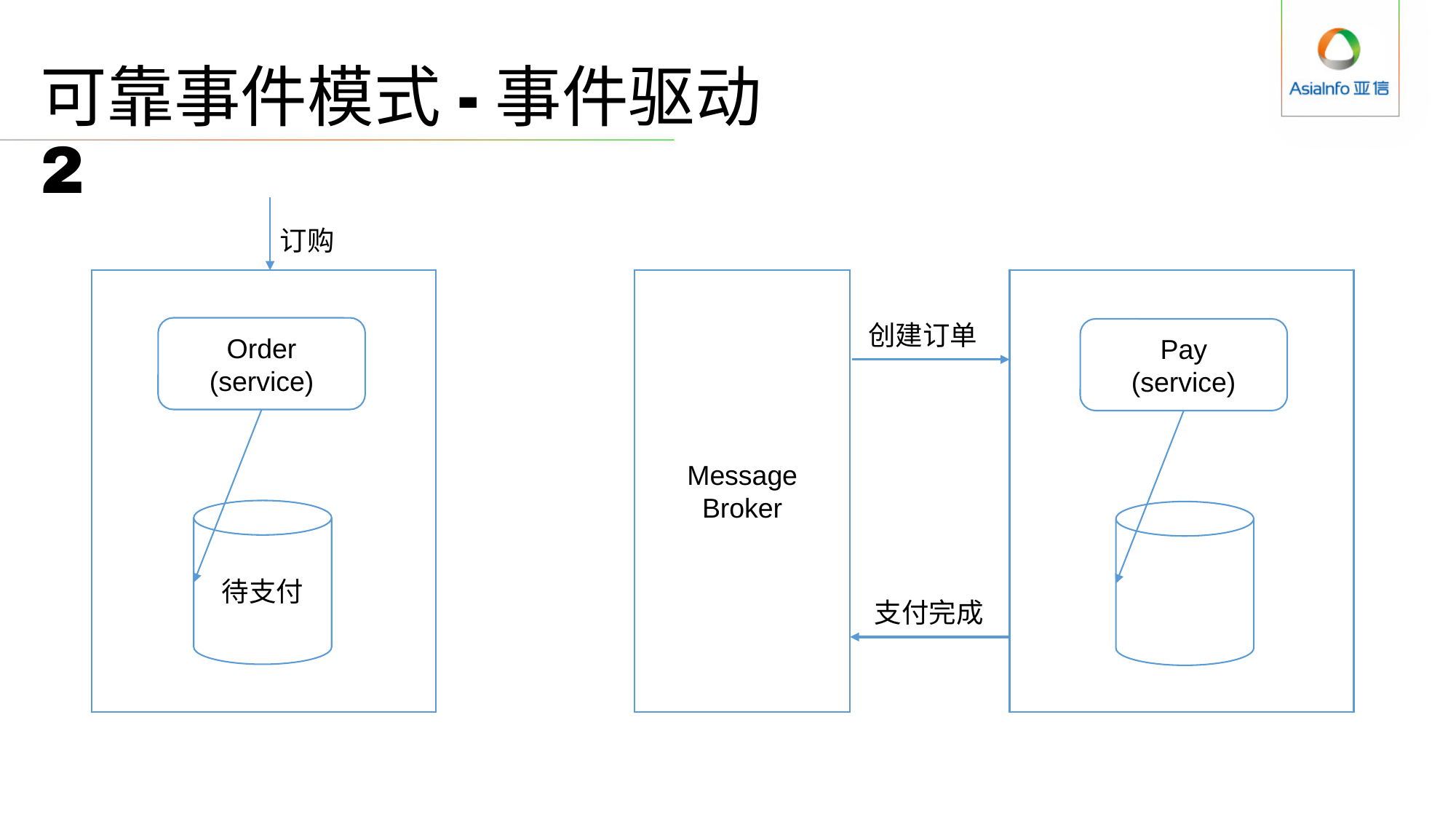

# 可靠事件模式-事件驱动2
订购

Message Broker

创建订单
Order
(service)
Pay
(service)
待支付

支付完成